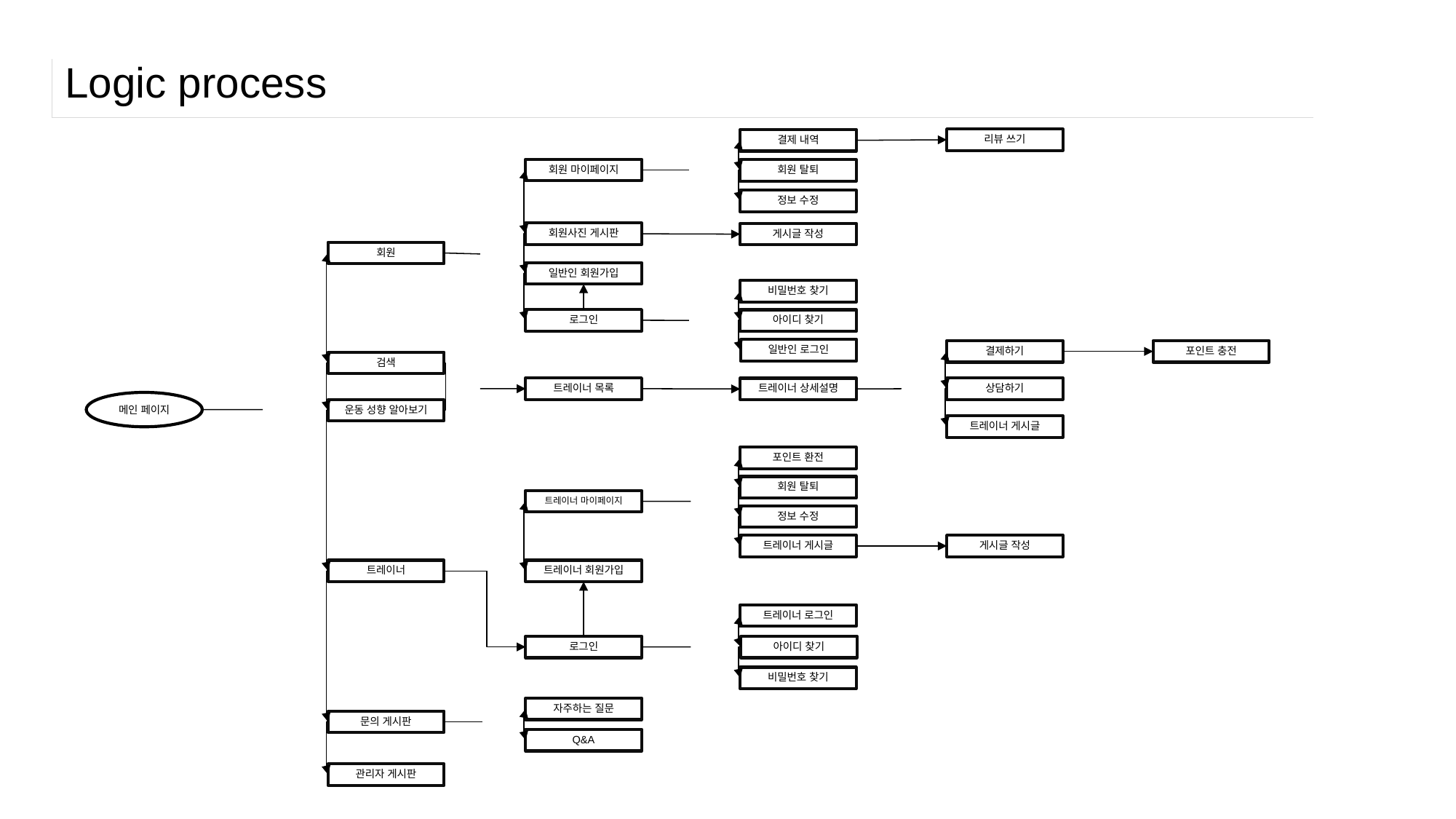

# Logic process
리뷰 쓰기
결제 내역
회원 마이페이지
회원 탈퇴
정보 수정
회원사진 게시판
게시글 작성
회원
일반인 회원가입
비밀번호 찾기
로그인
아이디 찾기
일반인 로그인
결제하기
포인트 충전
검색
트레이너 목록
상담하기
트레이너 상세설명
메인 페이지
운동 성향 알아보기
트레이너 게시글
포인트 환전
회원 탈퇴
트레이너 마이페이지
정보 수정
트레이너 게시글
게시글 작성
트레이너 회원가입
트레이너
트레이너 로그인
로그인
아이디 찾기
비밀번호 찾기
자주하는 질문
문의 게시판
Q&A
관리자 게시판